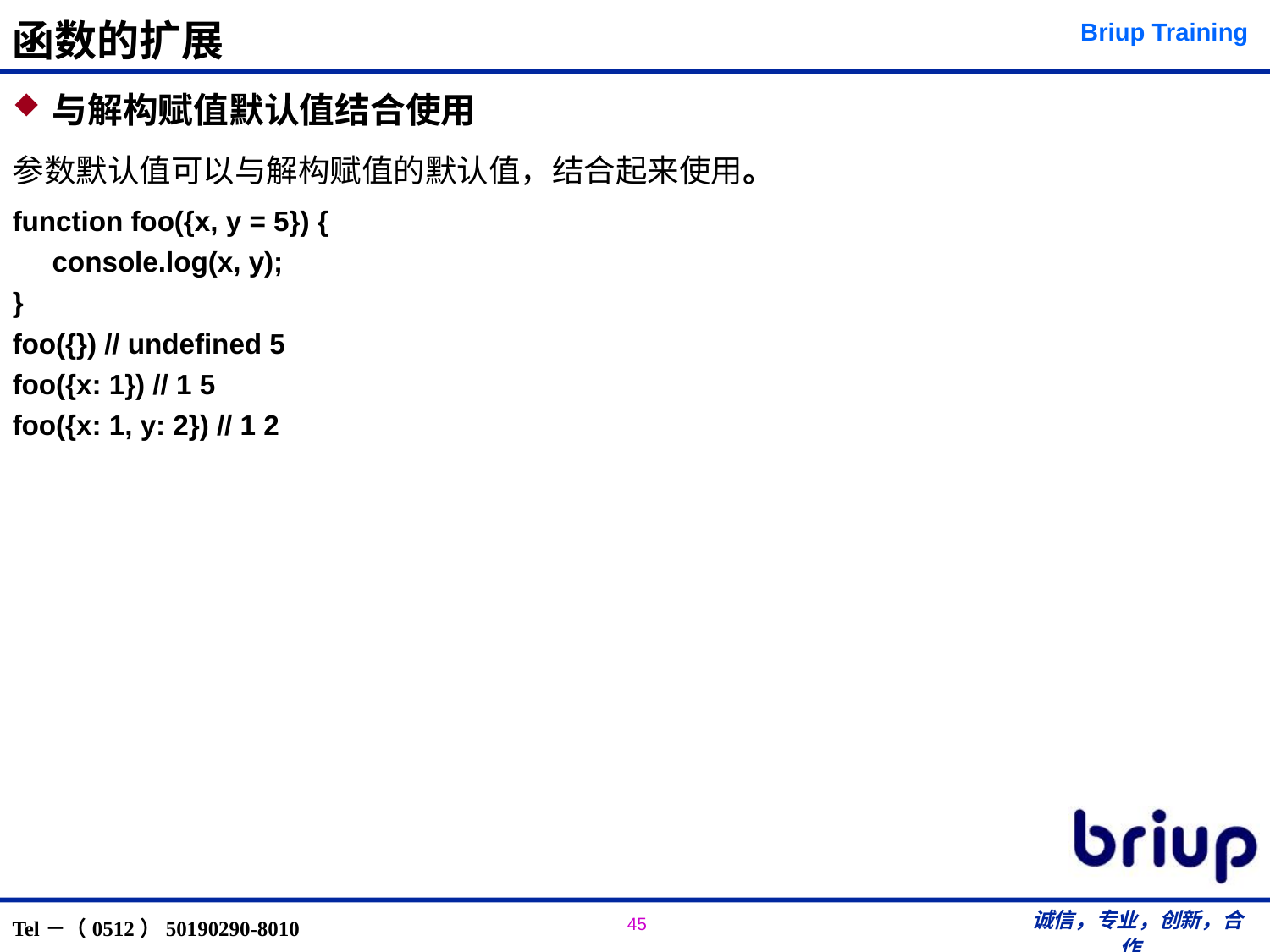

# 函数的扩展
与解构赋值默认值结合使用
参数默认值可以与解构赋值的默认值，结合起来使用。
function foo({x, y = 5}) {
	console.log(x, y);
}
foo({}) // undefined 5
foo({x: 1}) // 1 5
foo({x: 1, y: 2}) // 1 2